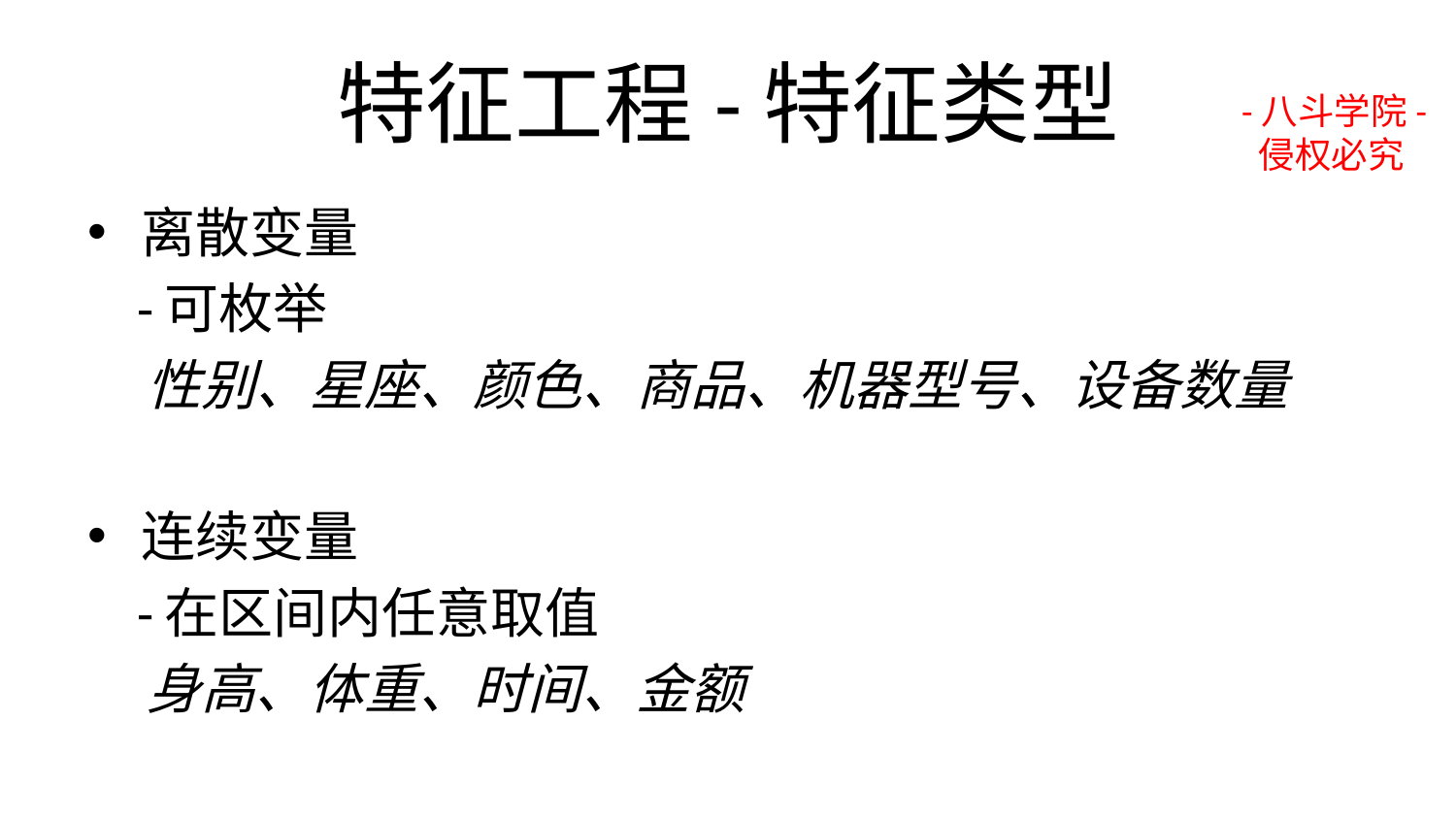

# 特征工程-特征类型
-八斗学院-
 侵权必究
离散变量
    -可枚举
    性别、星座、颜色、商品、机器型号、设备数量

连续变量
    -在区间内任意取值
    身高、体重、时间、金额